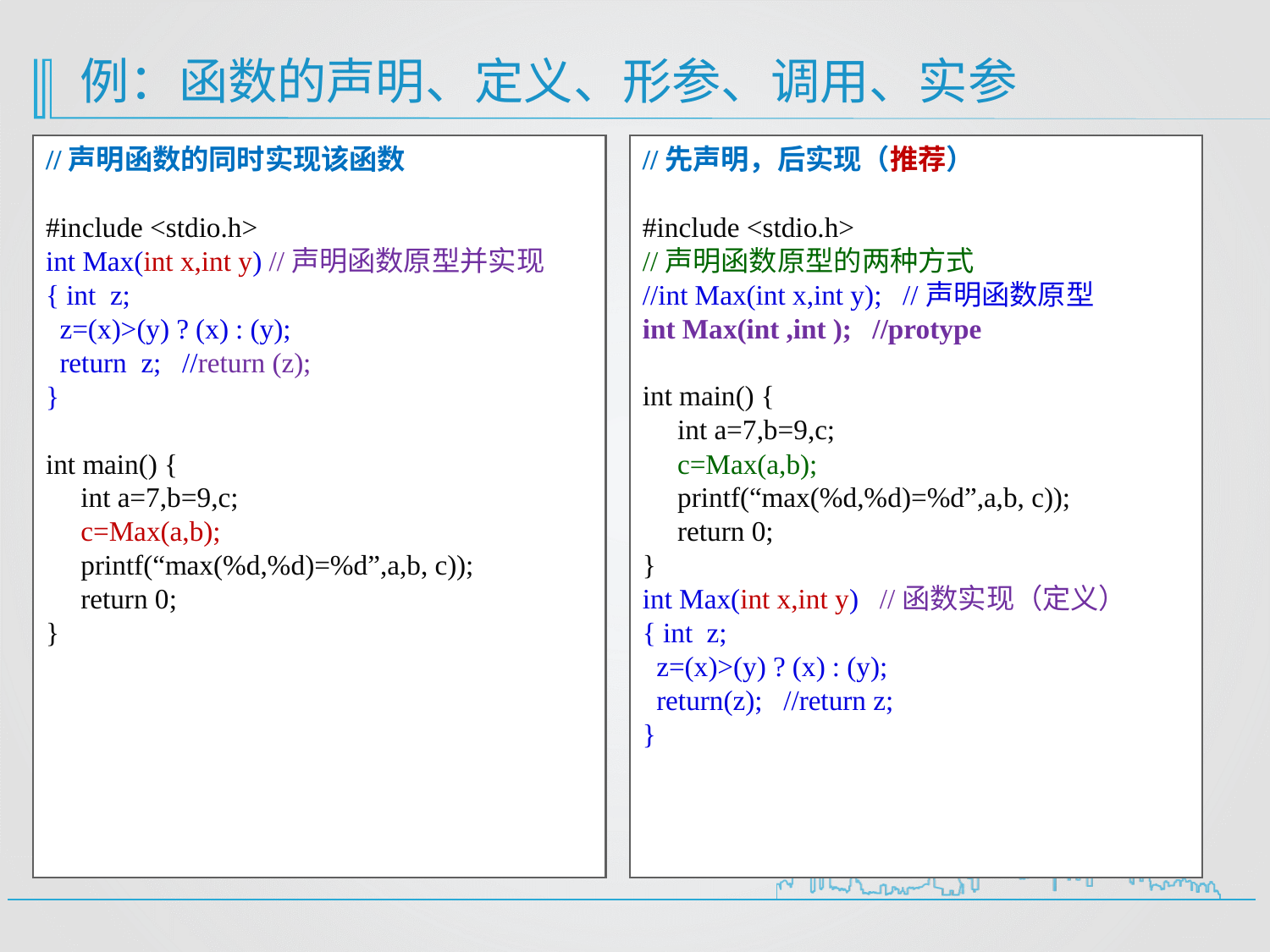

# 例：函数的声明、定义、形参、调用、实参
//声明函数的同时实现该函数

#include <stdio.h>
int Max(int x,int y) //声明函数原型并实现
{ int  z;
  z=(x)>(y) ? (x) : (y);
  return  z;   //return (z);
}

int main() {
     int a=7,b=9,c;
     c=Max(a,b);
     printf(“max(%d,%d)=%d”,a,b, c));
     return 0;
}
//先声明，后实现（推荐）

#include <stdio.h>
//声明函数原型的两种方式
//int Max(int x,int y);   //声明函数原型
int Max(int ,int );   //protype

int main() {
     int a=7,b=9,c;
     c=Max(a,b);
     printf(“max(%d,%d)=%d”,a,b, c));
     return 0;
}
int Max(int x,int y)   //函数实现（定义）
{ int  z;
  z=(x)>(y) ? (x) : (y);
  return(z);   //return z;
}